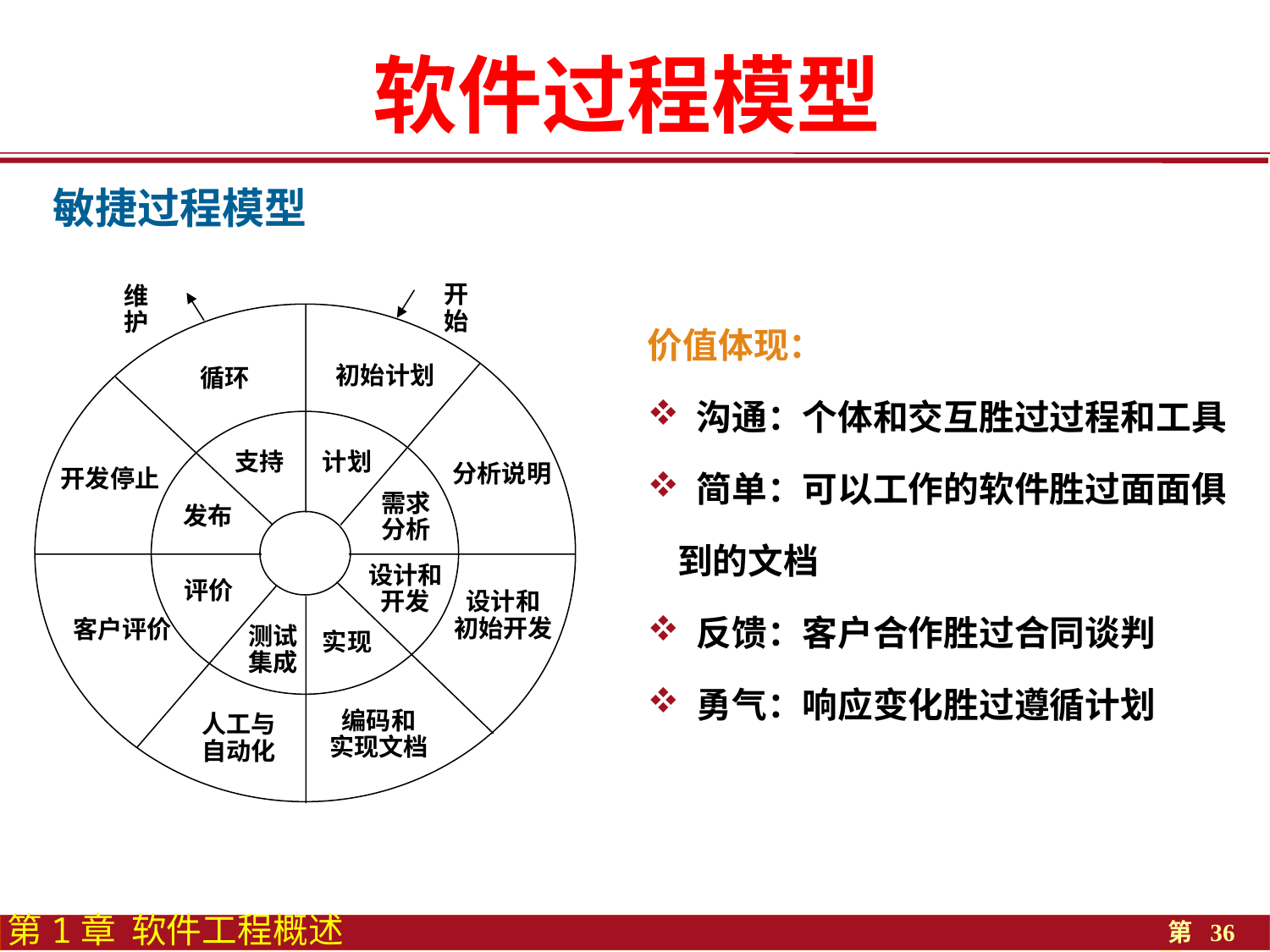

软件过程模型
# 敏捷过程模型
开始
维护

初始计划
循环

支持
计划
分析说明
开发停止
需求分析
发布

设计和
开发
评价

设计和
初始开发

客户评价
测试
集成
实现
编码和
实现文档
人工与
自动化
价值体现：
 沟通：个体和交互胜过过程和工具
 简单：可以工作的软件胜过面面俱到的文档
 反馈：客户合作胜过合同谈判
 勇气：响应变化胜过遵循计划